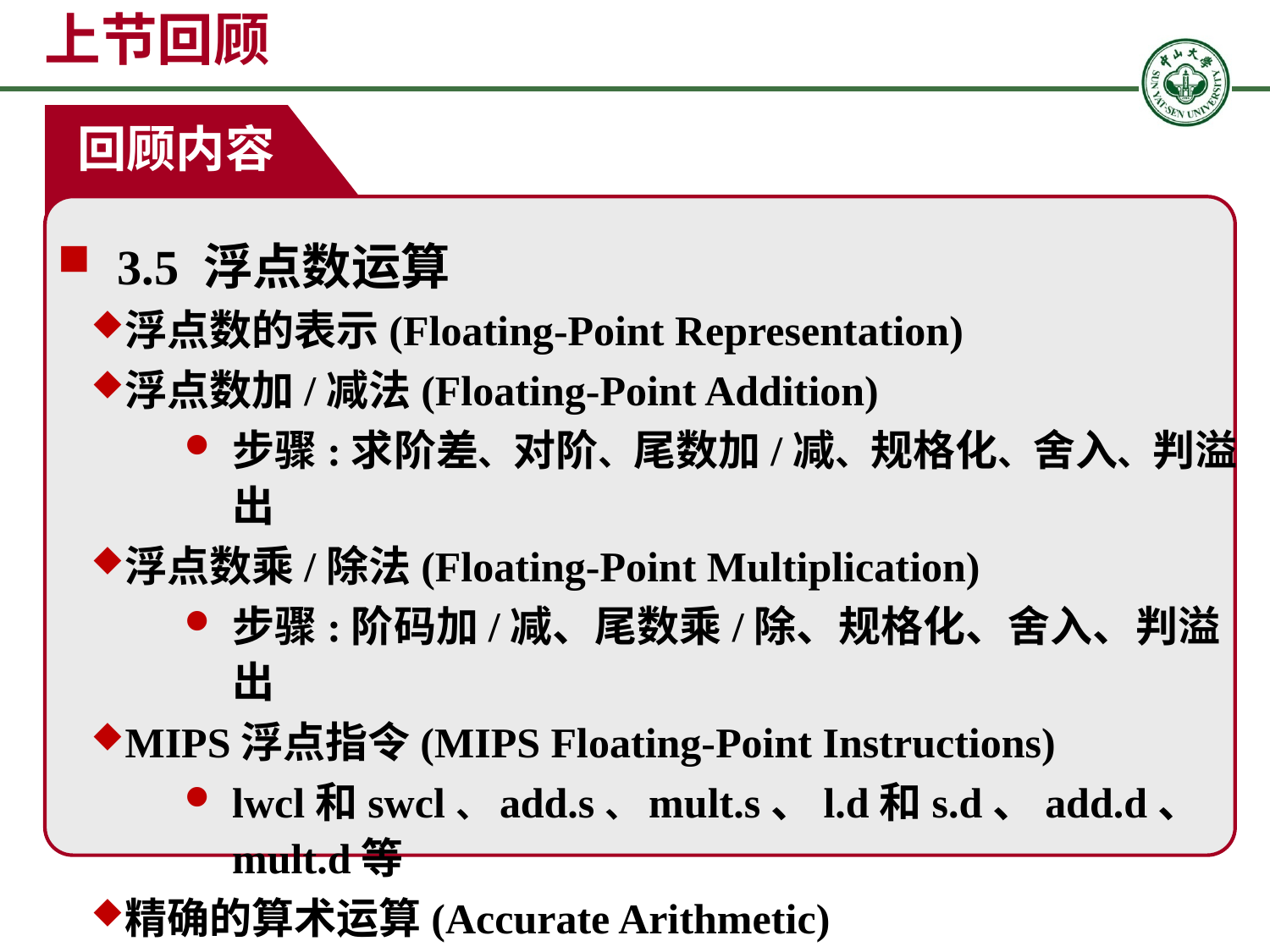

上节回顾

回顾内容

 3.5 浮点数运算
浮点数的表示(Floating-Point Representation)
浮点数加/减法(Floating-Point Addition)
步骤:求阶差、对阶、尾数加/减、规格化、舍入、判溢出
浮点数乘/除法(Floating-Point Multiplication)
步骤:阶码加/减、尾数乘/除、规格化、舍入、判溢出
MIPS浮点指令(MIPS Floating-Point Instructions)
lwcl和swcl、add.s、mult.s、l.d和s.d、add.d、mult.d等
精确的算术运算(Accurate Arithmetic)
浮点数的精确表示、浮点数的累积误差问题